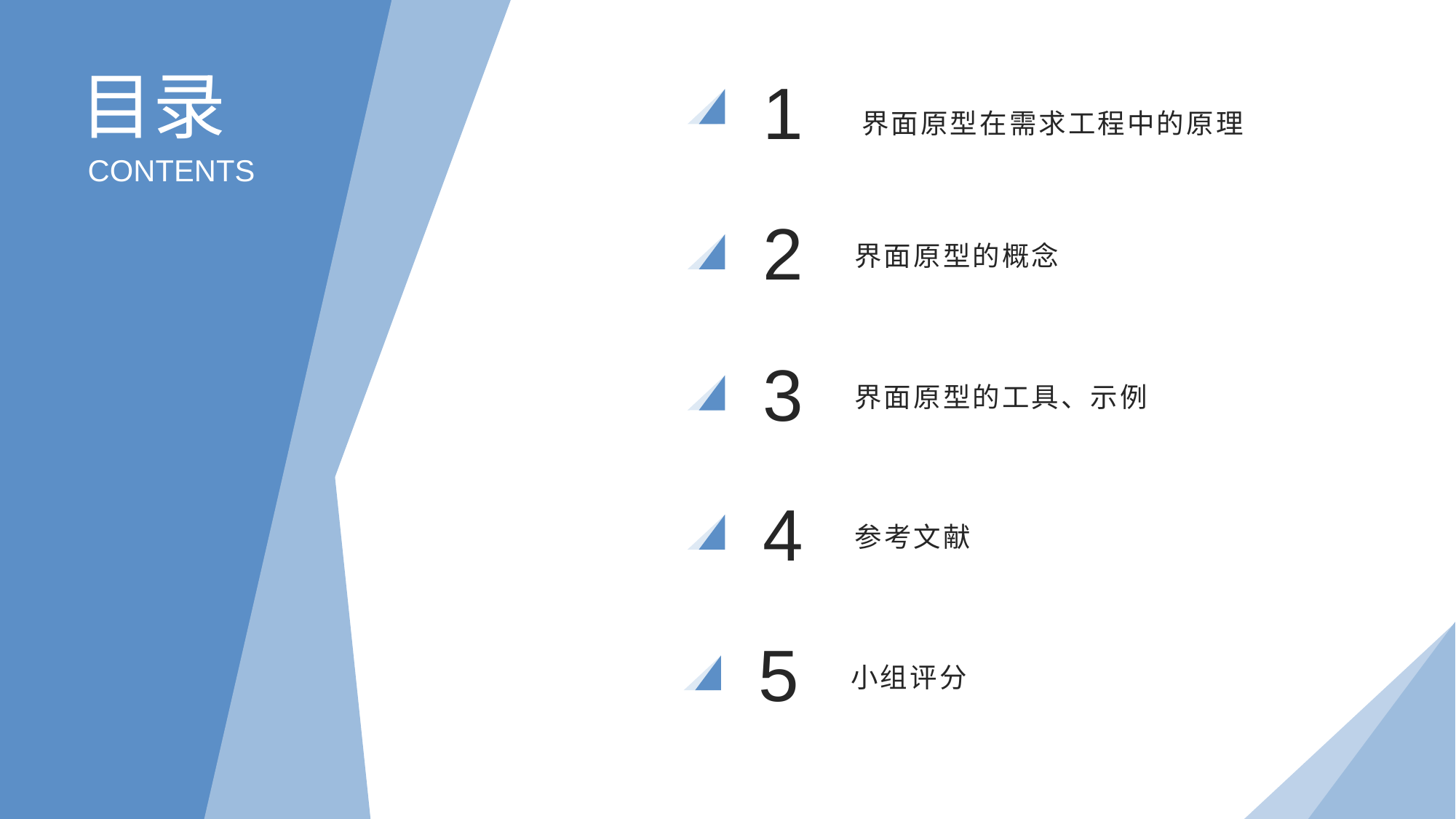

目录
1
界面原型在需求工程中的原理

CONTENTS
2
界面原型的概念

3
界面原型的工具、示例

4
参考文献

5
小组评分